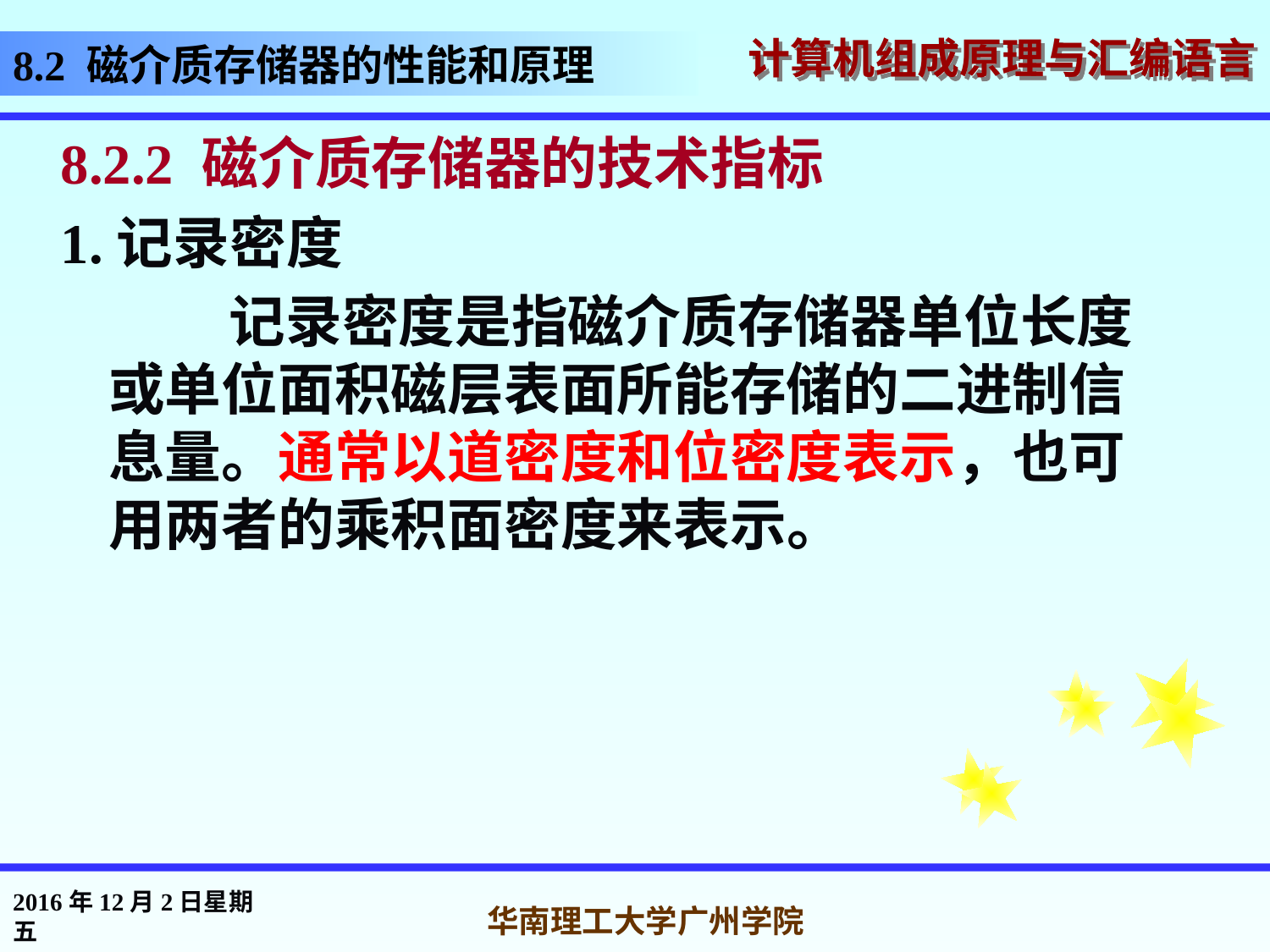

# 8.2 磁介质存储器的性能和原理
8.2.2 磁介质存储器的技术指标
1.记录密度
            记录密度是指磁介质存储器单位长度或单位面积磁层表面所能存储的二进制信息量。通常以道密度和位密度表示，也可用两者的乘积面密度来表示。
2016年12月2日星期五
华南理工大学广州学院